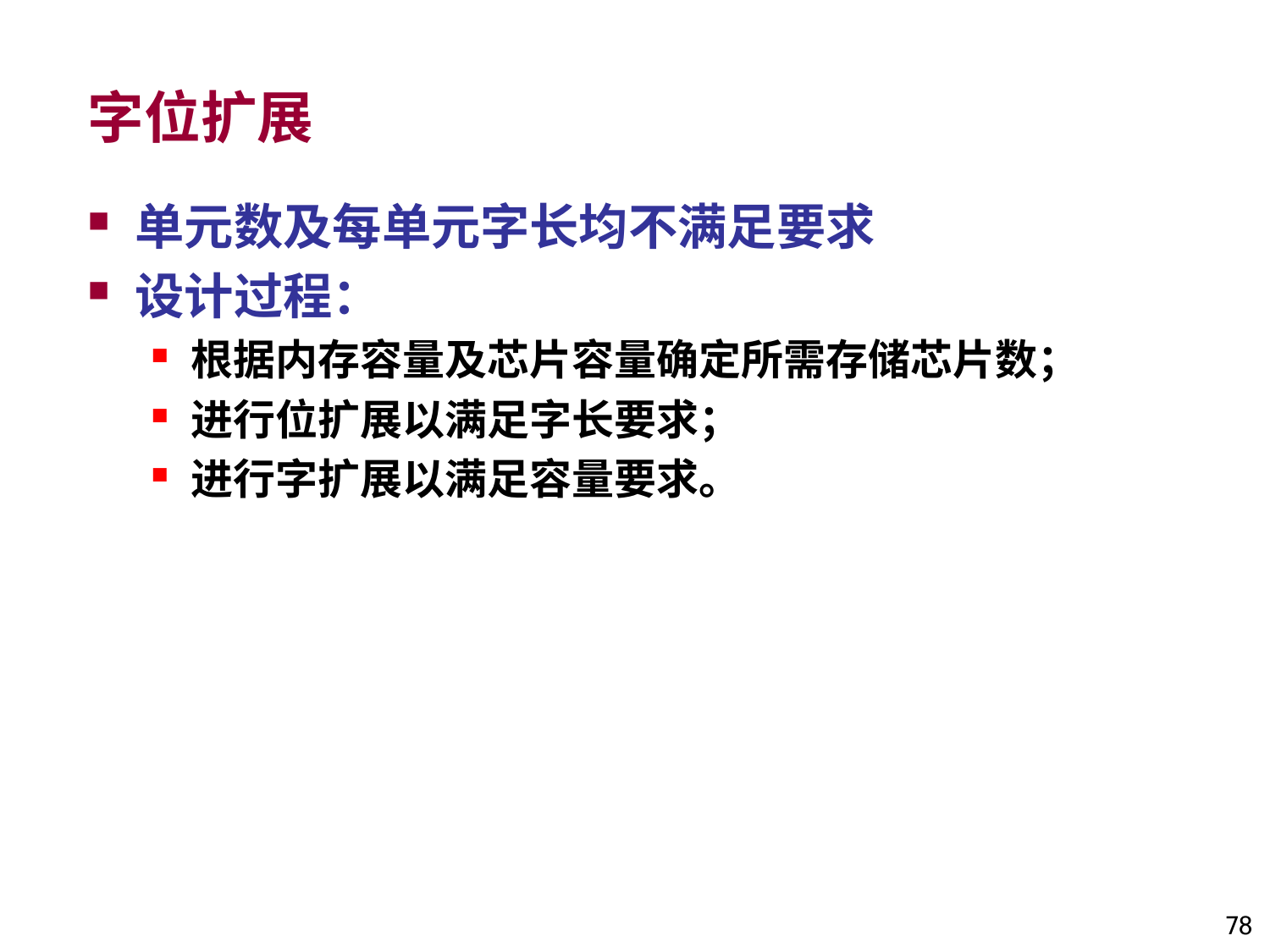

# 字位扩展
单元数及每单元字长均不满足要求
设计过程：
根据内存容量及芯片容量确定所需存储芯片数；
进行位扩展以满足字长要求；
进行字扩展以满足容量要求。
78